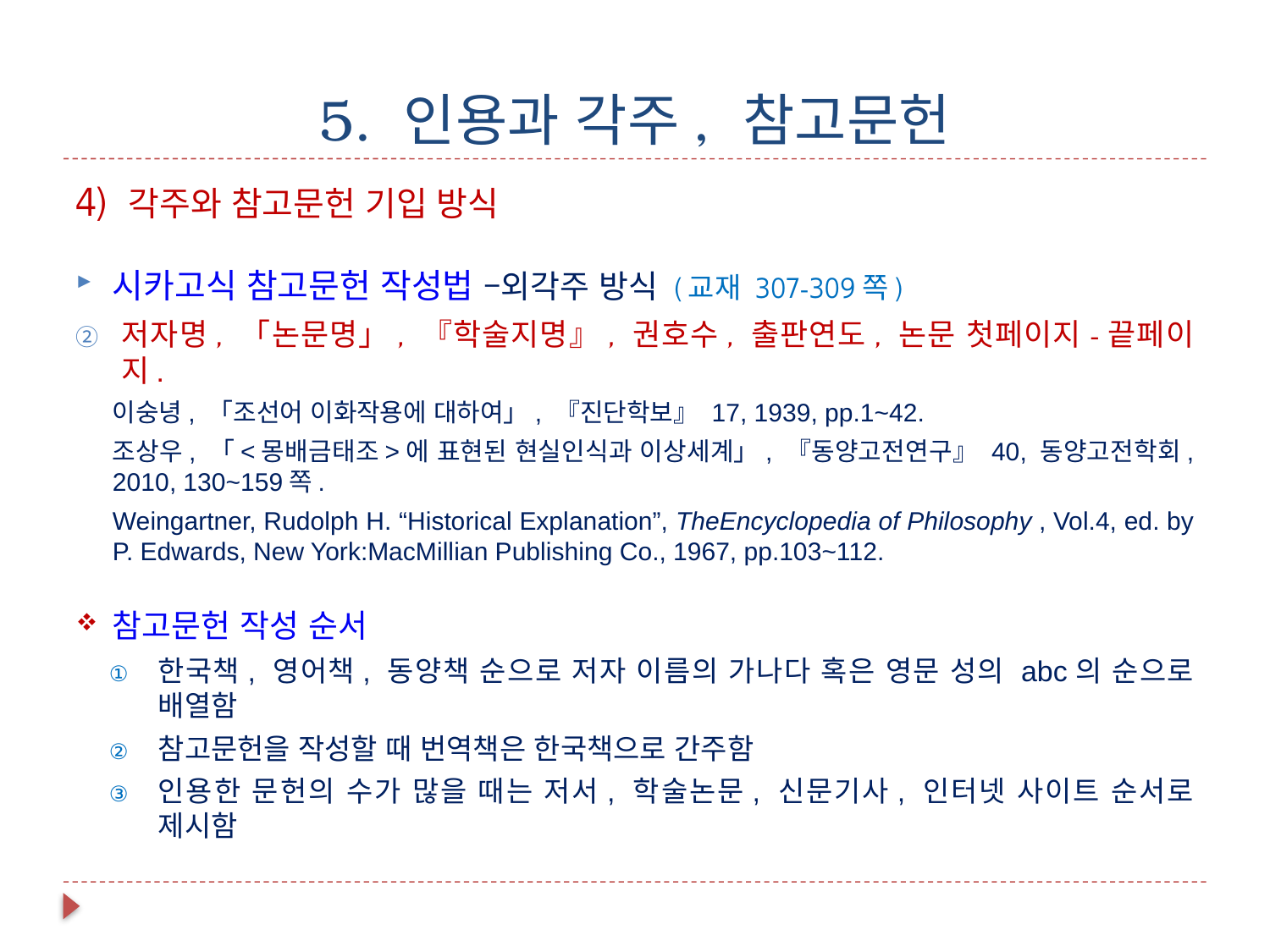

# 5. 인용과 각주, 참고문헌
4) 각주와 참고문헌 기입 방식

시카고식 참고문헌 작성법 –외각주 방식 (교재 307-309쪽)
저자명, 「논문명」, 『학술지명』, 권호수, 출판연도, 논문 첫페이지-끝페이지.
이숭녕, 「조선어 이화작용에 대하여」, 『진단학보』 17, 1939, pp.1~42.
조상우, 「<몽배금태조>에 표현된 현실인식과 이상세계」, 『동양고전연구』 40, 동양고전학회, 2010, 130~159쪽.
Weingartner, Rudolph H. “Historical Explanation”, TheEncyclopedia of Philosophy , Vol.4, ed. by P. Edwards, New York:MacMillian Publishing Co., 1967, pp.103~112.

참고문헌 작성 순서
한국책, 영어책, 동양책 순으로 저자 이름의 가나다 혹은 영문 성의 abc의 순으로 배열함
참고문헌을 작성할 때 번역책은 한국책으로 간주함
인용한 문헌의 수가 많을 때는 저서, 학술논문, 신문기사, 인터넷 사이트 순서로 제시함